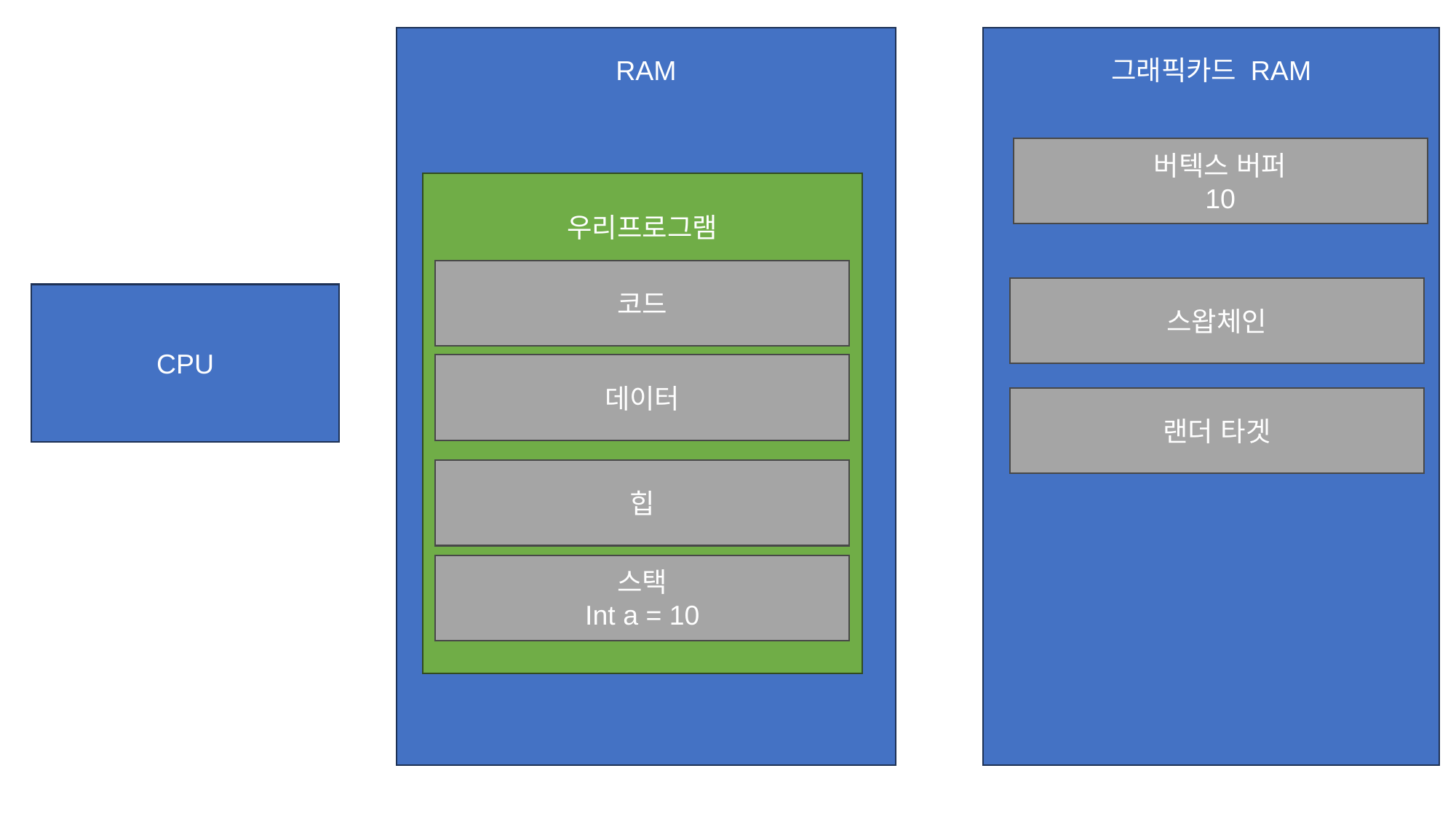

그래픽카드 RAM

RAM

버텍스 버퍼
10
우리프로그램

코드
스왑체인
CPU
데이터
랜더 타겟
힙
스택
Int a = 10